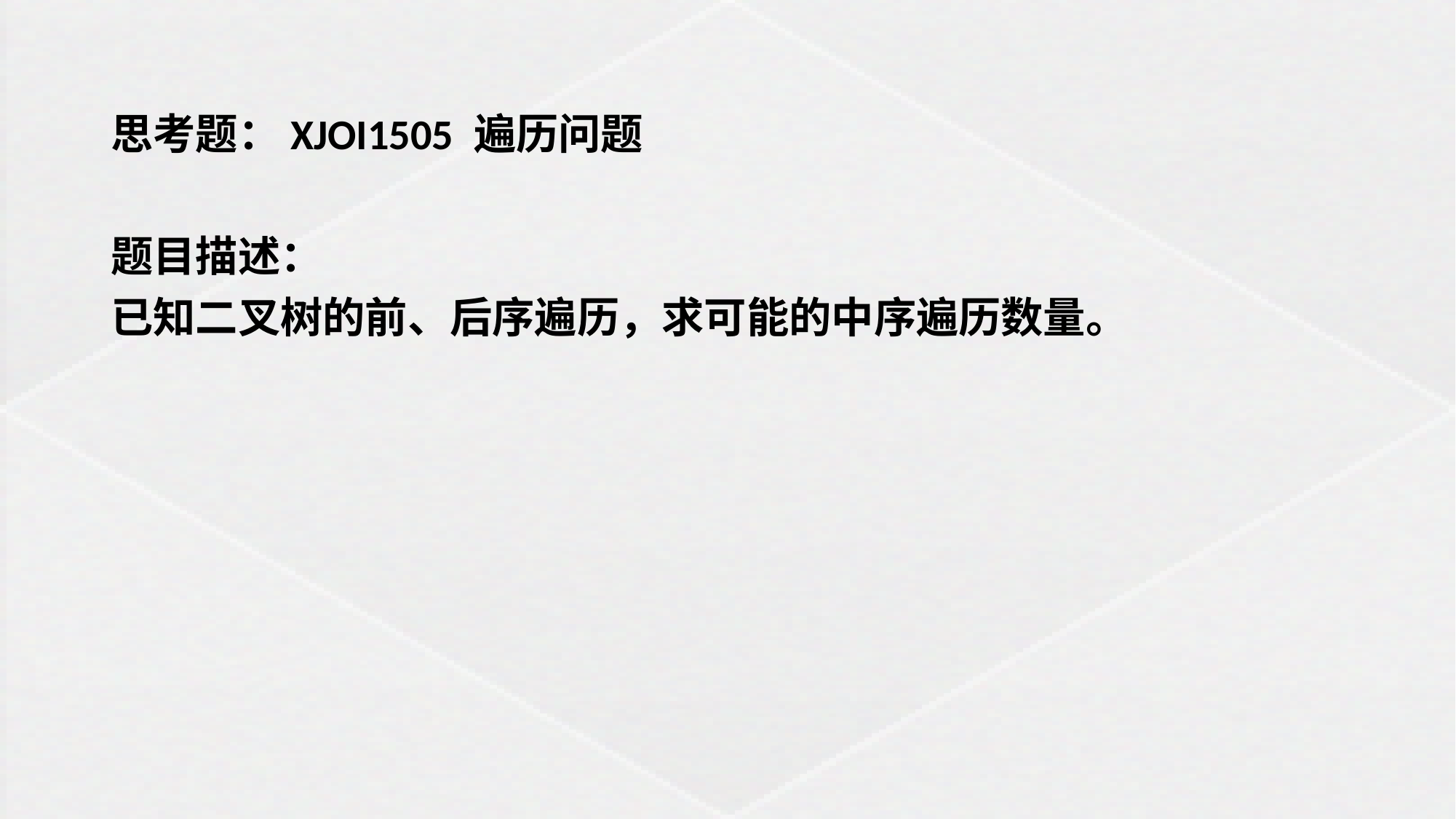

思考题：XJOI1505 遍历问题

题目描述：
已知二叉树的前、后序遍历，求可能的中序遍历数量。